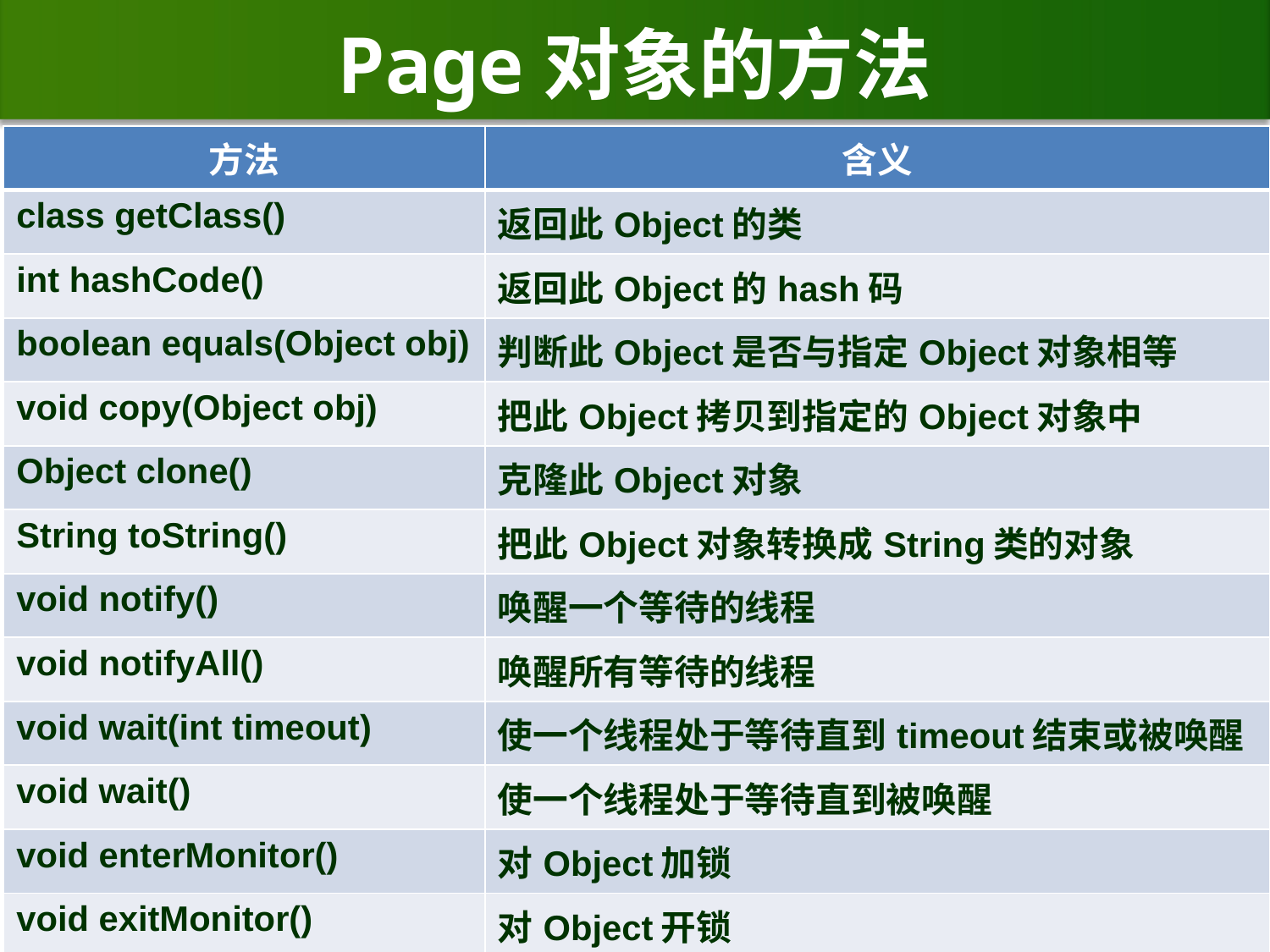

# Page对象的方法
| 方法 | 含义 |
| --- | --- |
| class getClass() | 返回此Object的类 |
| int hashCode() | 返回此Object的hash码 |
| boolean equals(Object obj) | 判断此Object是否与指定Object对象相等 |
| void copy(Object obj) | 把此Object拷贝到指定的Object对象中 |
| Object clone() | 克隆此Object对象 |
| String toString() | 把此Object对象转换成String类的对象 |
| void notify() | 唤醒一个等待的线程 |
| void notifyAll() | 唤醒所有等待的线程 |
| void wait(int timeout) | 使一个线程处于等待直到timeout结束或被唤醒 |
| void wait() | 使一个线程处于等待直到被唤醒 |
| void enterMonitor() | 对Object加锁 |
| void exitMonitor() | 对Object开锁 |